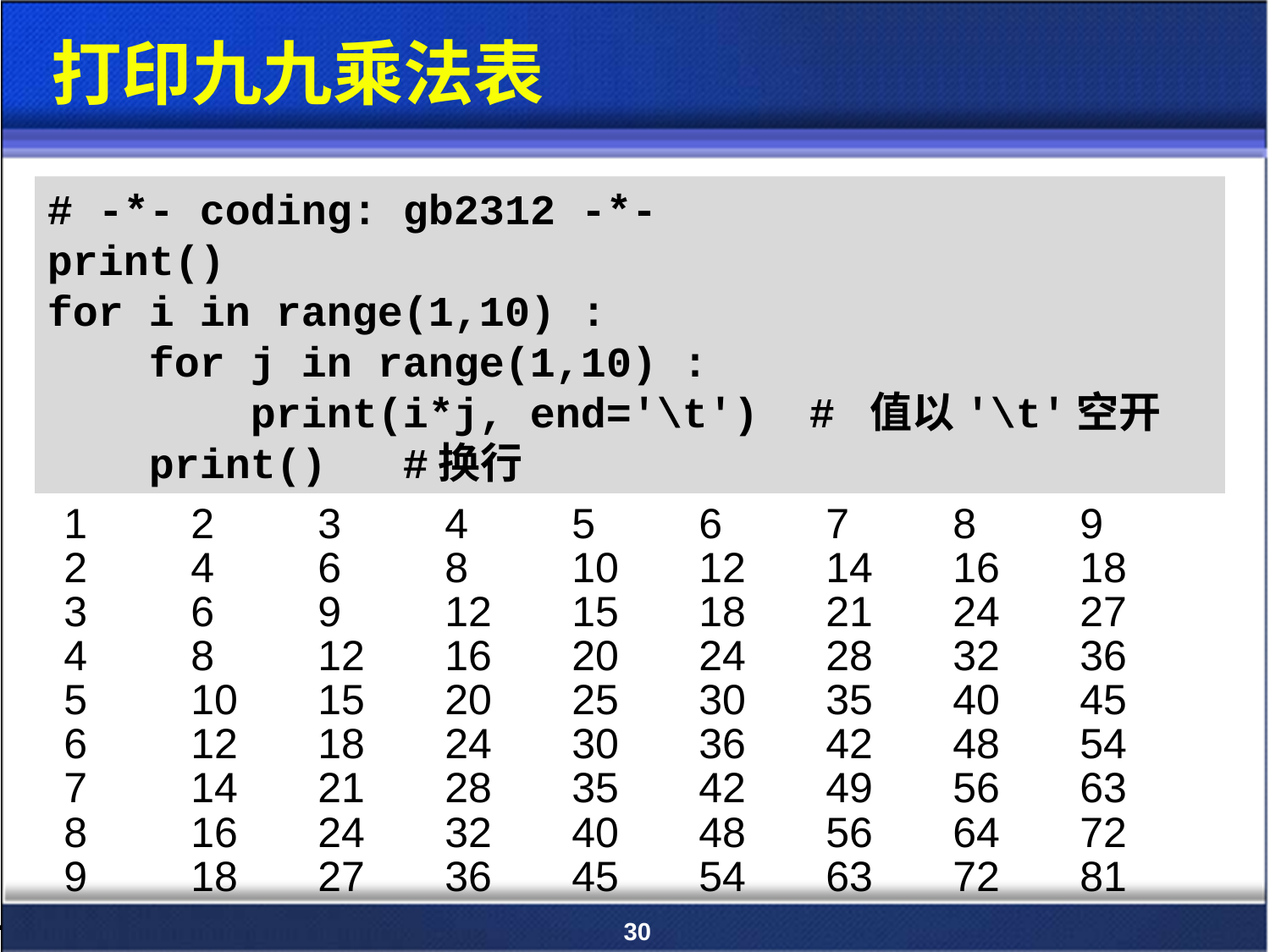

打印九九乘法表
# -*- coding: gb2312 -*-
print()
for i in range(1,10) :
    for j in range(1,10) :
        print(i*j, end='\t')	# 值以'\t'空开
    print()   #换行
1	2	3	4	5	6	7	8	9
2	4	6	8	10	12	14	16	18
3	6	9	12	15	18	21	24	27
4	8	12	16	20	24	28	32	36
5	10	15	20	25	30	35	40	45
6	12	18	24	30	36	42	48	54
7	14	21	28	35	42	49	56	63
8	16	24	32	40	48	56	64	72
9	18	27	36	45	54	63	72	81
30